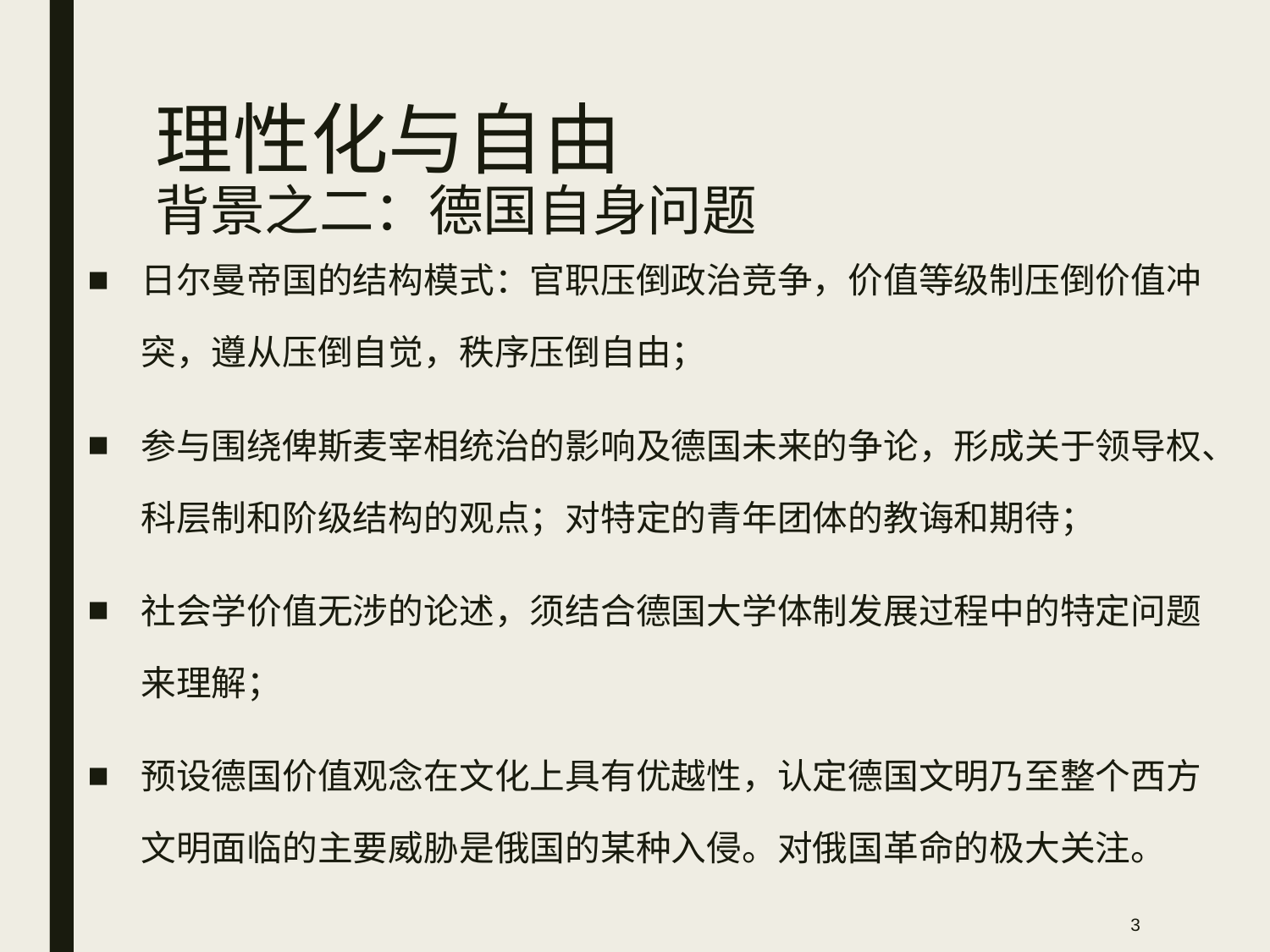

# 理性化与自由 背景之二：德国自身问题
日尔曼帝国的结构模式：官职压倒政治竞争，价值等级制压倒价值冲突，遵从压倒自觉，秩序压倒自由；
参与围绕俾斯麦宰相统治的影响及德国未来的争论，形成关于领导权、科层制和阶级结构的观点；对特定的青年团体的教诲和期待；
社会学价值无涉的论述，须结合德国大学体制发展过程中的特定问题来理解；
预设德国价值观念在文化上具有优越性，认定德国文明乃至整个西方文明面临的主要威胁是俄国的某种入侵。对俄国革命的极大关注。

3